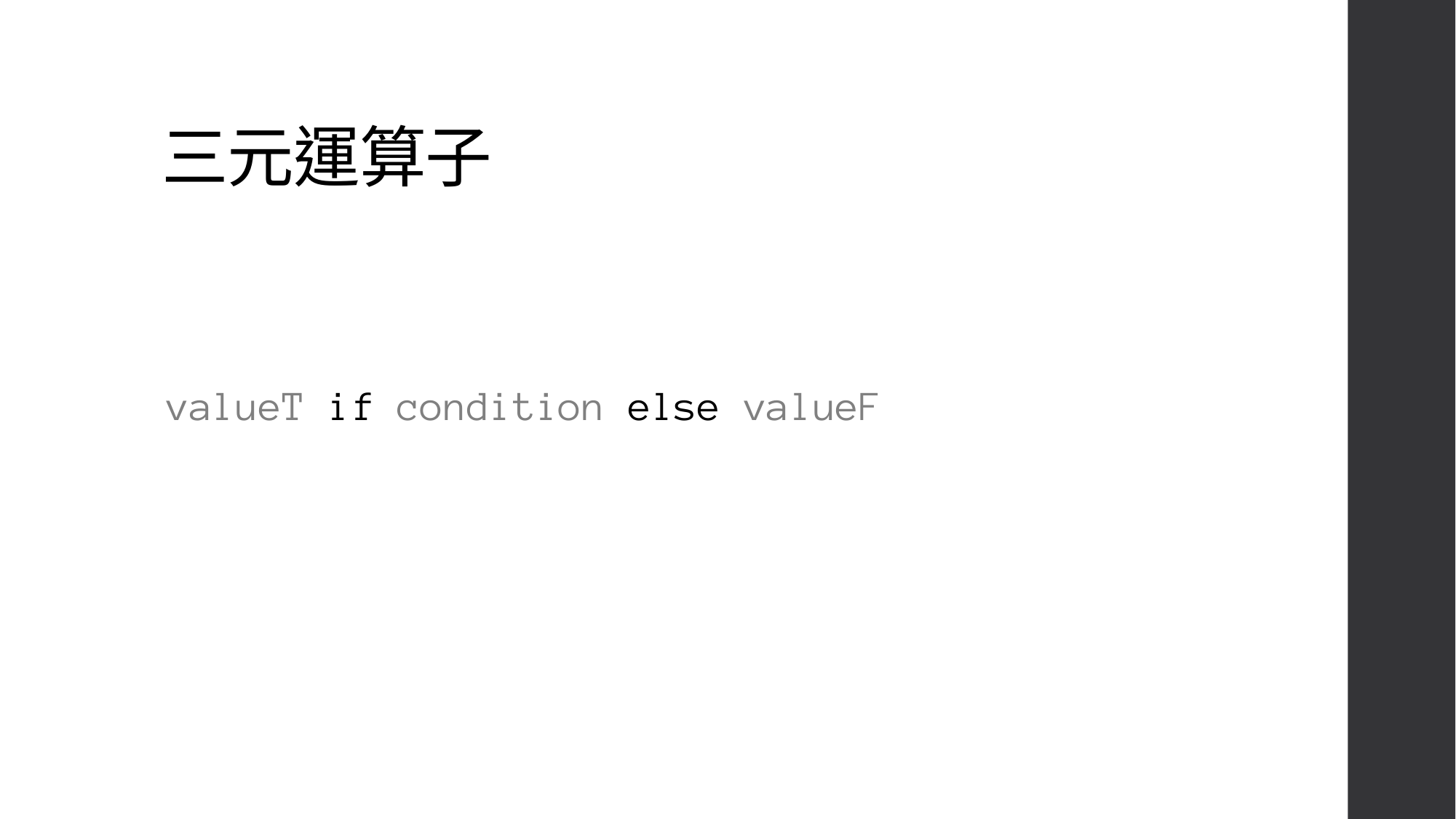

# 三元運算子
valueT if condition else valueF